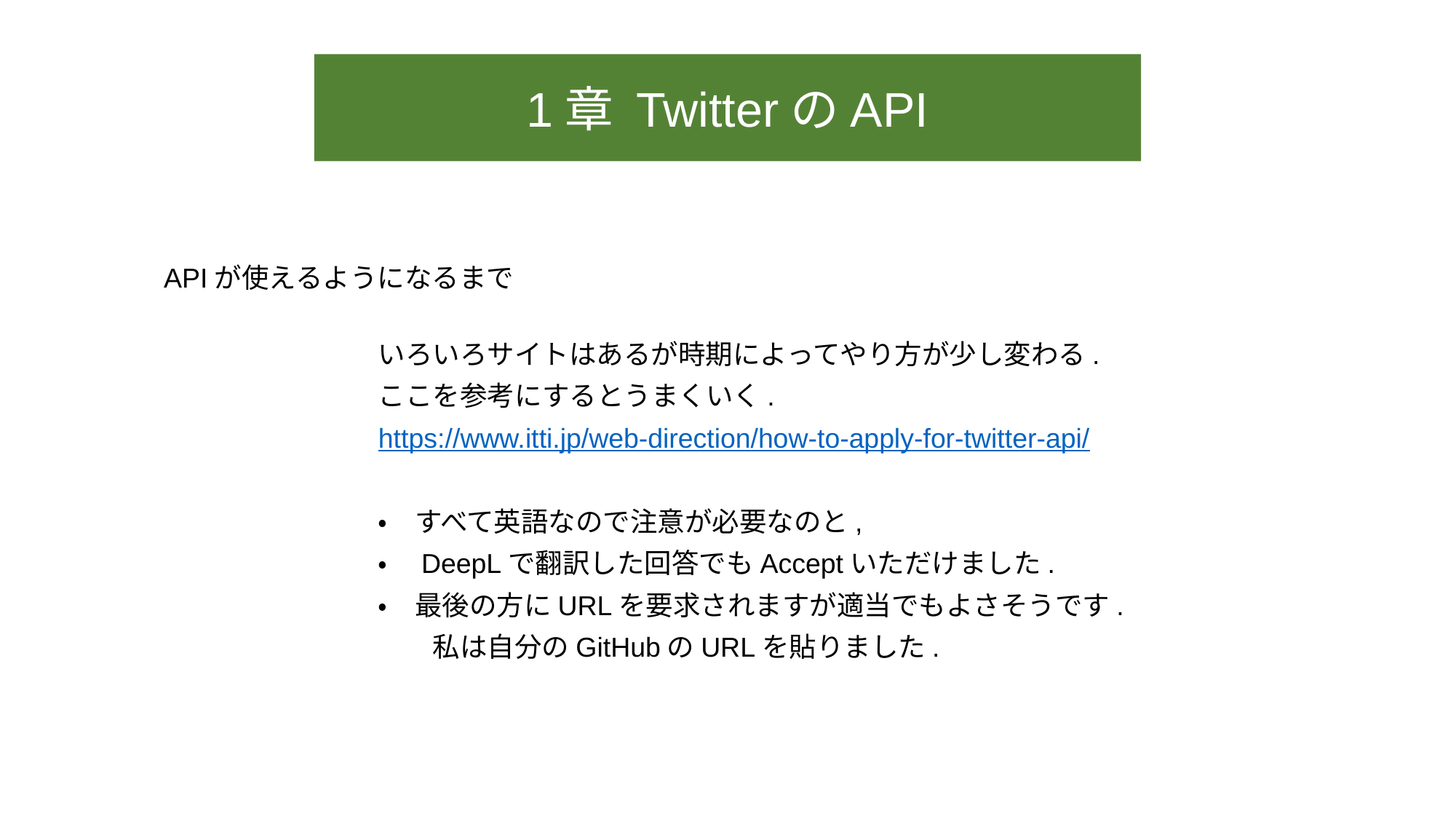

1章 TwitterのAPI
APIが使えるようになるまで
いろいろサイトはあるが時期によってやり方が少し変わる.
ここを参考にするとうまくいく.
https://www.itti.jp/web-direction/how-to-apply-for-twitter-api/

・　すべて英語なので注意が必要なのと,
・　DeepLで翻訳した回答でもAcceptいただけました.
・　最後の方にURLを要求されますが適当でもよさそうです.
　　私は自分のGitHubのURLを貼りました.